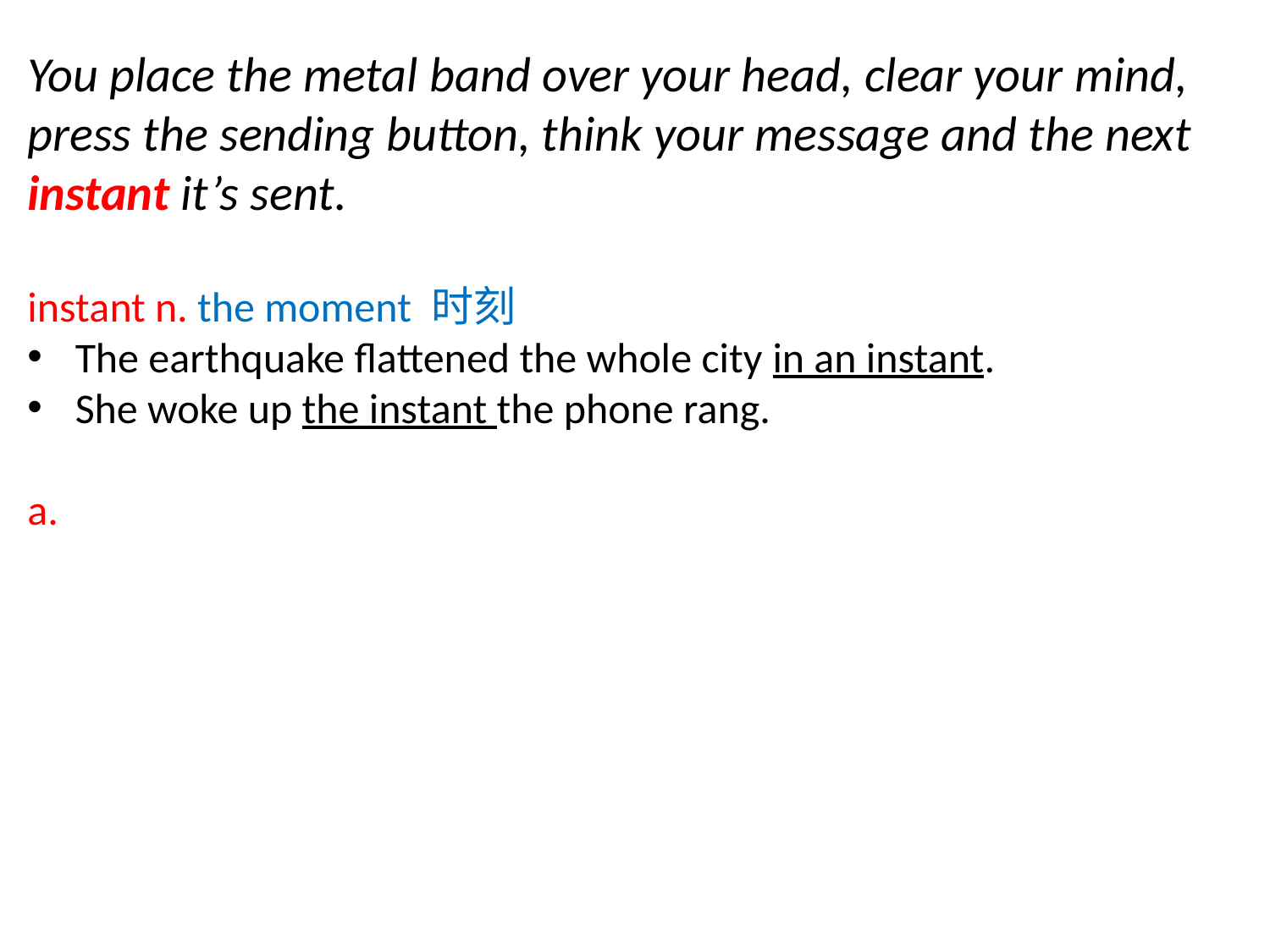

You place the metal band over your head, clear your mind, press the sending button, think your message and the next instant it’s sent.

instant n. the moment 时刻
The earthquake flattened the whole city in an instant.
She woke up the instant the phone rang.

a.